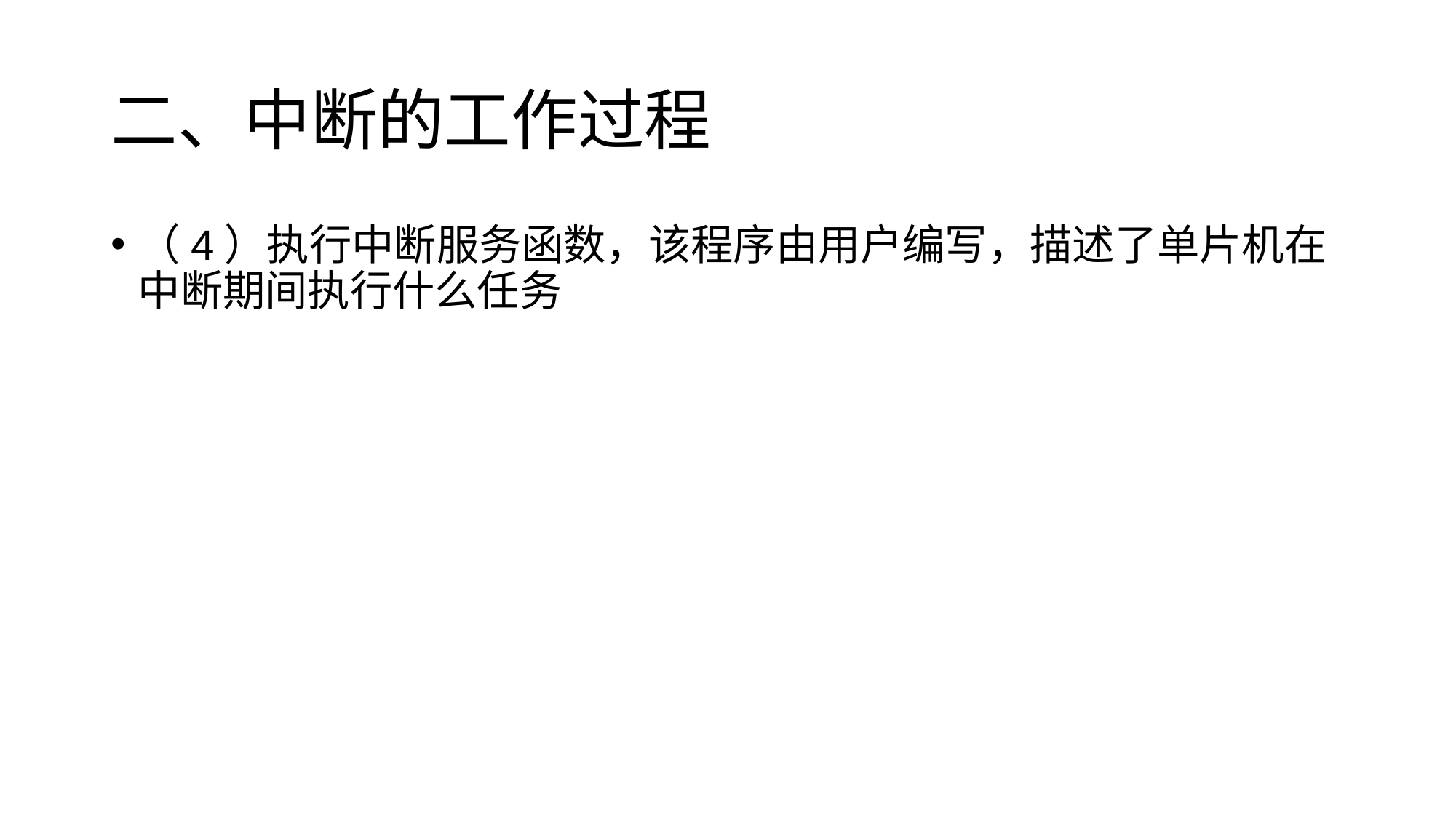

# 二、中断的工作过程
（4）执行中断服务函数，该程序由用户编写，描述了单片机在中断期间执行什么任务